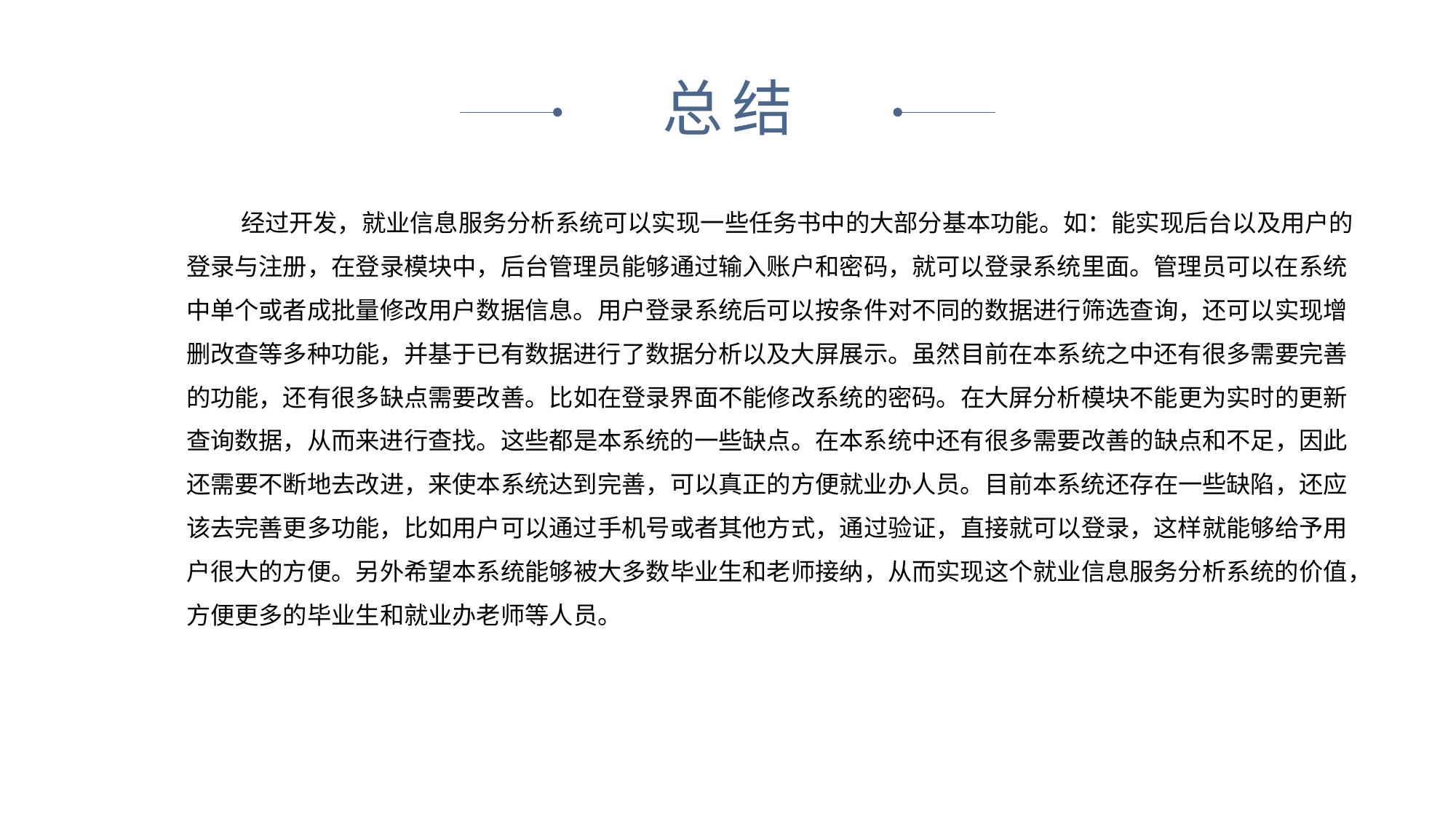

总结
经过开发，就业信息服务分析系统可以实现一些任务书中的大部分基本功能。如：能实现后台以及用户的登录与注册，在登录模块中，后台管理员能够通过输入账户和密码，就可以登录系统里面。管理员可以在系统中单个或者成批量修改用户数据信息。用户登录系统后可以按条件对不同的数据进行筛选查询，还可以实现增删改查等多种功能，并基于已有数据进行了数据分析以及大屏展示。虽然目前在本系统之中还有很多需要完善的功能，还有很多缺点需要改善。比如在登录界面不能修改系统的密码。在大屏分析模块不能更为实时的更新查询数据，从而来进行查找。这些都是本系统的一些缺点。在本系统中还有很多需要改善的缺点和不足，因此还需要不断地去改进，来使本系统达到完善，可以真正的方便就业办人员。目前本系统还存在一些缺陷，还应该去完善更多功能，比如用户可以通过手机号或者其他方式，通过验证，直接就可以登录，这样就能够给予用户很大的方便。另外希望本系统能够被大多数毕业生和老师接纳，从而实现这个就业信息服务分析系统的价值，方便更多的毕业生和就业办老师等人员。